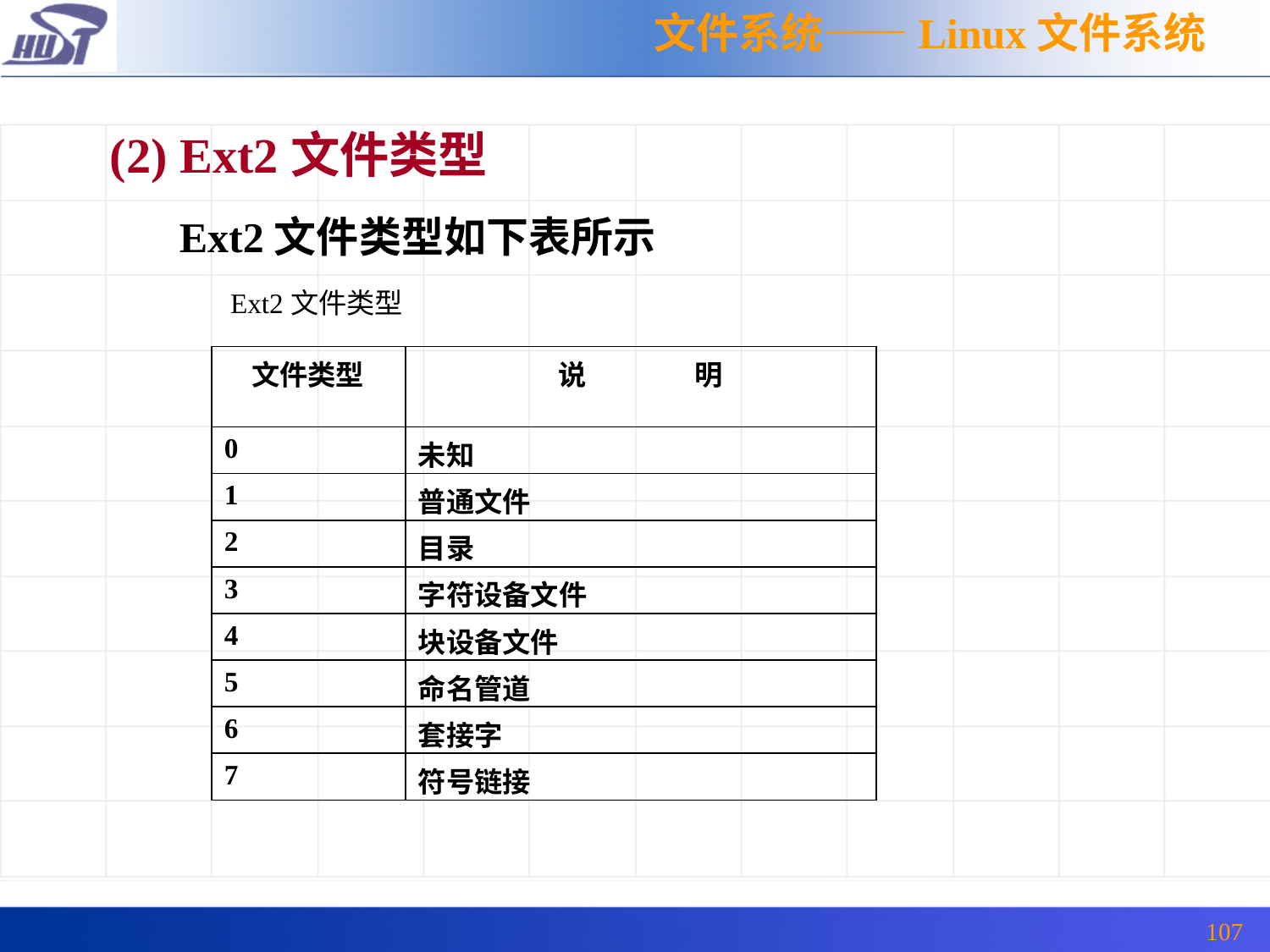

文件系统——Linux文件系统
      (2) Ext2文件类型
      Ext2文件类型如下表所示
Ext2文件类型
| 文件类型 | 说 明 |
| --- | --- |
| 0 | 未知 |
| 1 | 普通文件 |
| 2 | 目录 |
| 3 | 字符设备文件 |
| 4 | 块设备文件 |
| 5 | 命名管道 |
| 6 | 套接字 |
| 7 | 符号链接 |
107